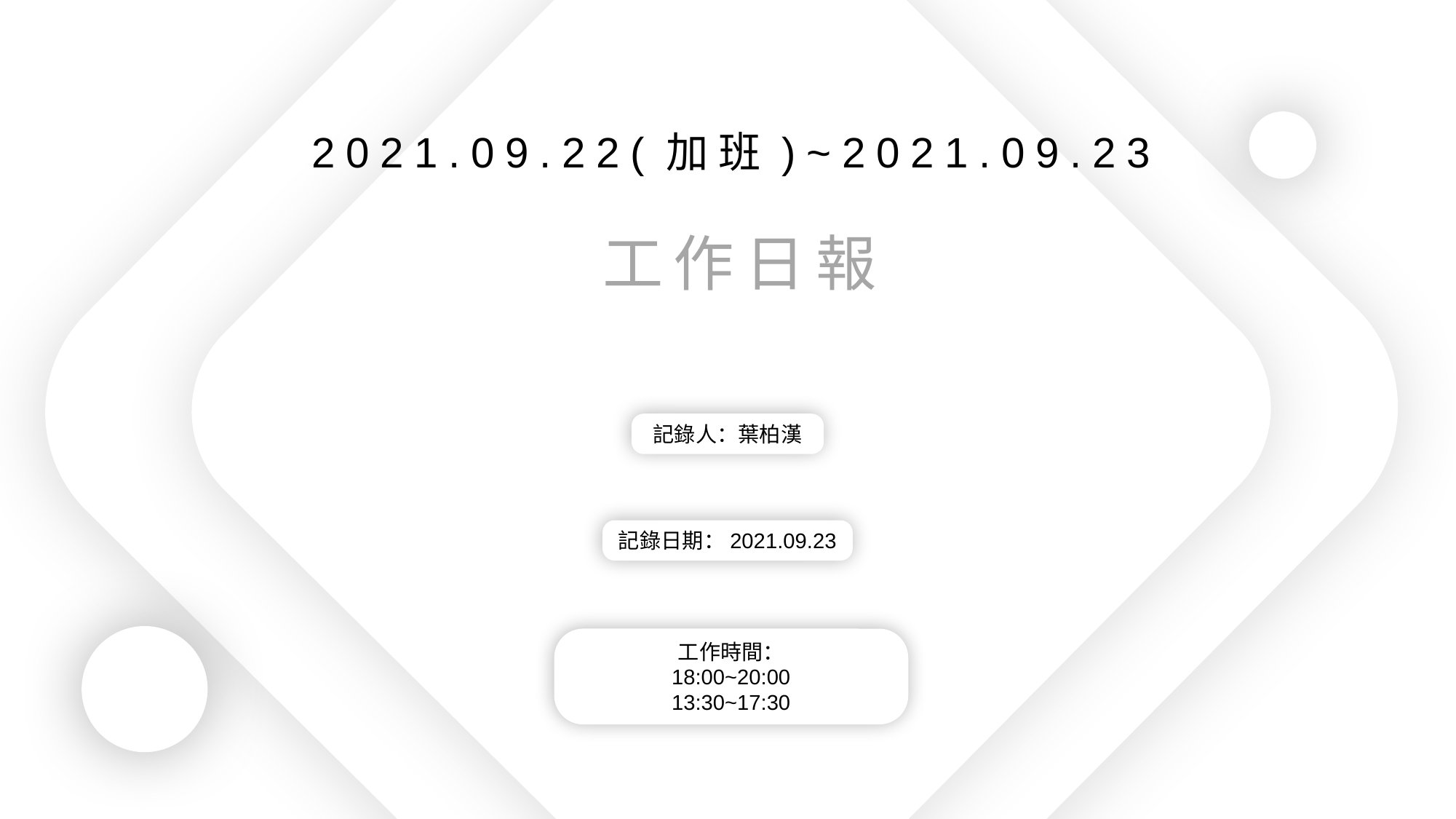

2021.09.22(加班)~2021.09.23
工作日報

記錄人：葉柏漢

記錄日期：2021.09.23

工作時間：
18:00~20:00
13:30~17:30